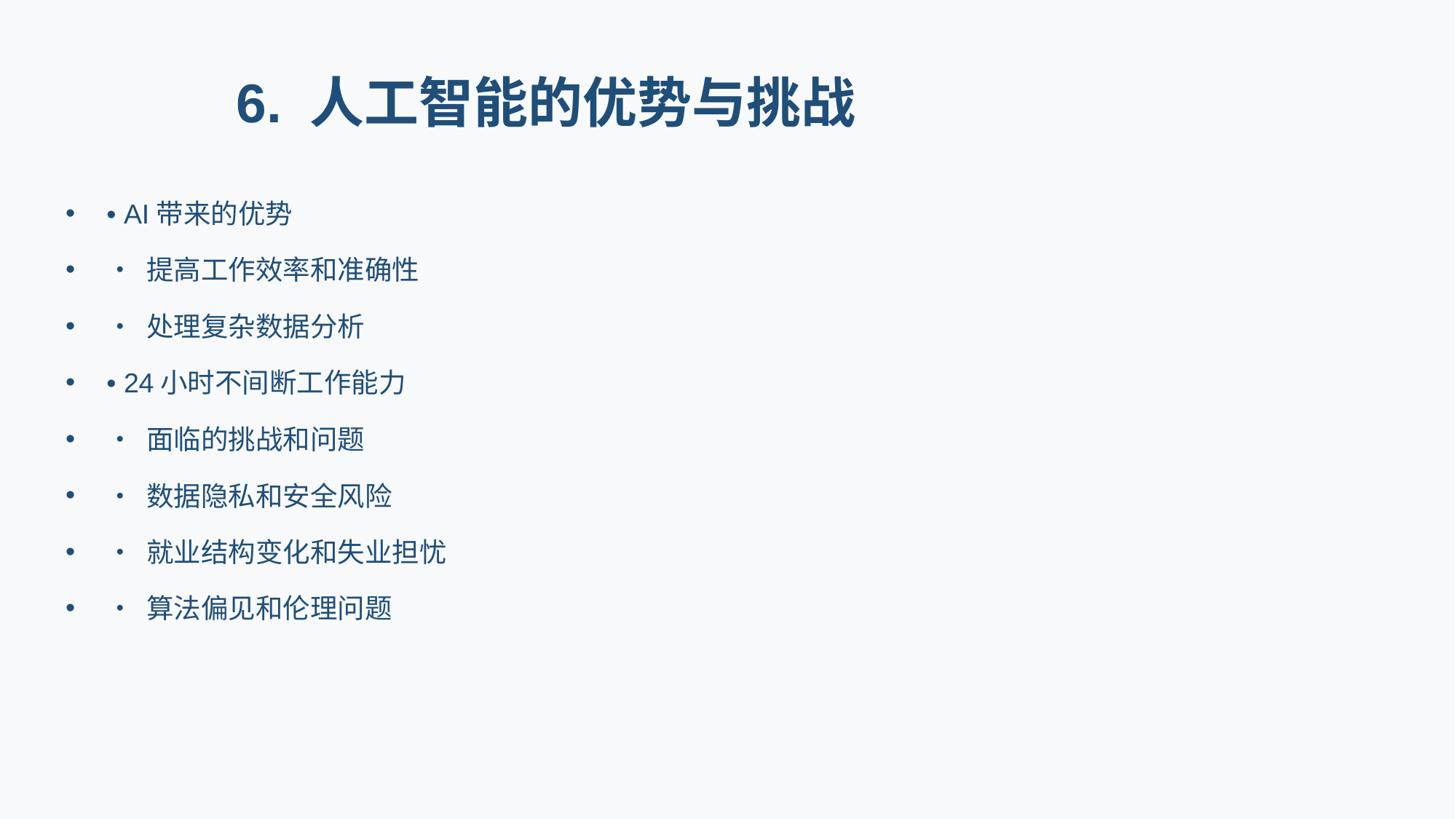

# 6. 人工智能的优势与挑战
• AI带来的优势
• 提高工作效率和准确性
• 处理复杂数据分析
• 24小时不间断工作能力
• 面临的挑战和问题
• 数据隐私和安全风险
• 就业结构变化和失业担忧
• 算法偏见和伦理问题